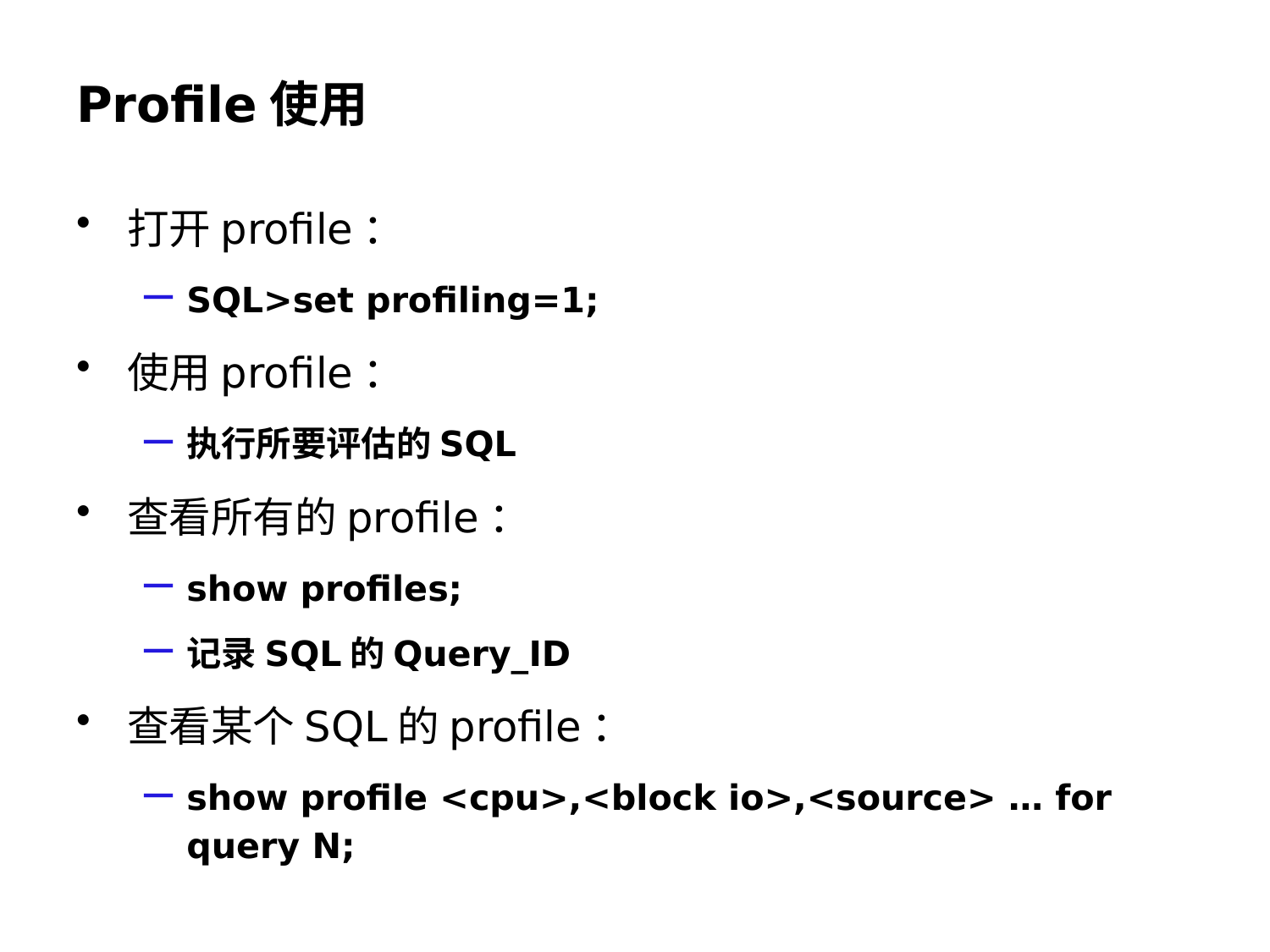

# Profile使用
打开profile：
SQL>set profiling=1;
使用profile：
执行所要评估的SQL
查看所有的profile：
show profiles;
记录SQL的Query_ID
查看某个SQL的profile：
show profile <cpu>,<block io>,<source> … for query N;